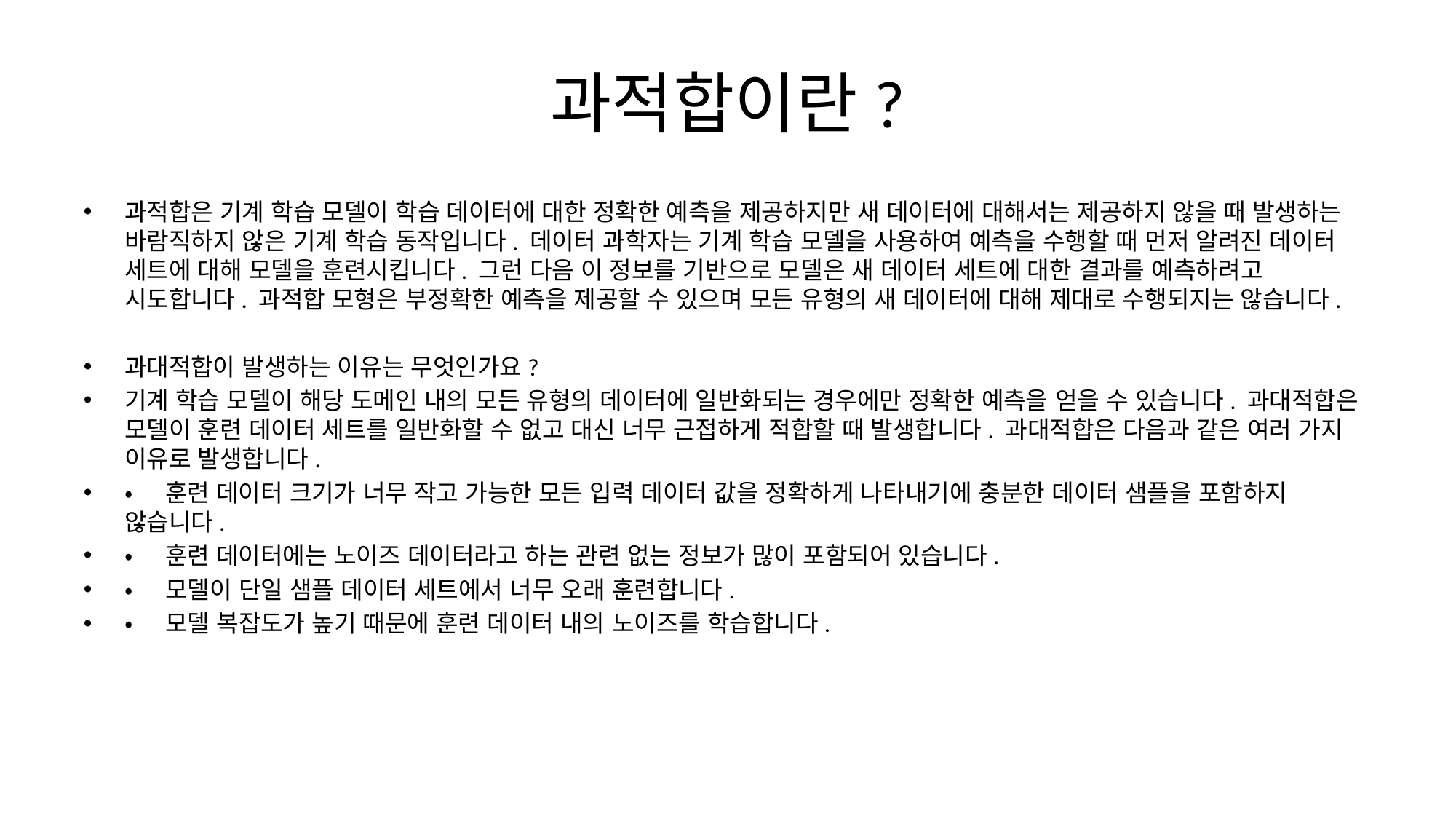

# 과적합이란?
과적합은 기계 학습 모델이 학습 데이터에 대한 정확한 예측을 제공하지만 새 데이터에 대해서는 제공하지 않을 때 발생하는 바람직하지 않은 기계 학습 동작입니다. 데이터 과학자는 기계 학습 모델을 사용하여 예측을 수행할 때 먼저 알려진 데이터 세트에 대해 모델을 훈련시킵니다. 그런 다음 이 정보를 기반으로 모델은 새 데이터 세트에 대한 결과를 예측하려고 시도합니다. 과적합 모형은 부정확한 예측을 제공할 수 있으며 모든 유형의 새 데이터에 대해 제대로 수행되지는 않습니다.

과대적합이 발생하는 이유는 무엇인가요?
기계 학습 모델이 해당 도메인 내의 모든 유형의 데이터에 일반화되는 경우에만 정확한 예측을 얻을 수 있습니다. 과대적합은 모델이 훈련 데이터 세트를 일반화할 수 없고 대신 너무 근접하게 적합할 때 발생합니다. 과대적합은 다음과 같은 여러 가지 이유로 발생합니다.
•    훈련 데이터 크기가 너무 작고 가능한 모든 입력 데이터 값을 정확하게 나타내기에 충분한 데이터 샘플을 포함하지 않습니다.
•    훈련 데이터에는 노이즈 데이터라고 하는 관련 없는 정보가 많이 포함되어 있습니다.
•    모델이 단일 샘플 데이터 세트에서 너무 오래 훈련합니다.
•    모델 복잡도가 높기 때문에 훈련 데이터 내의 노이즈를 학습합니다.